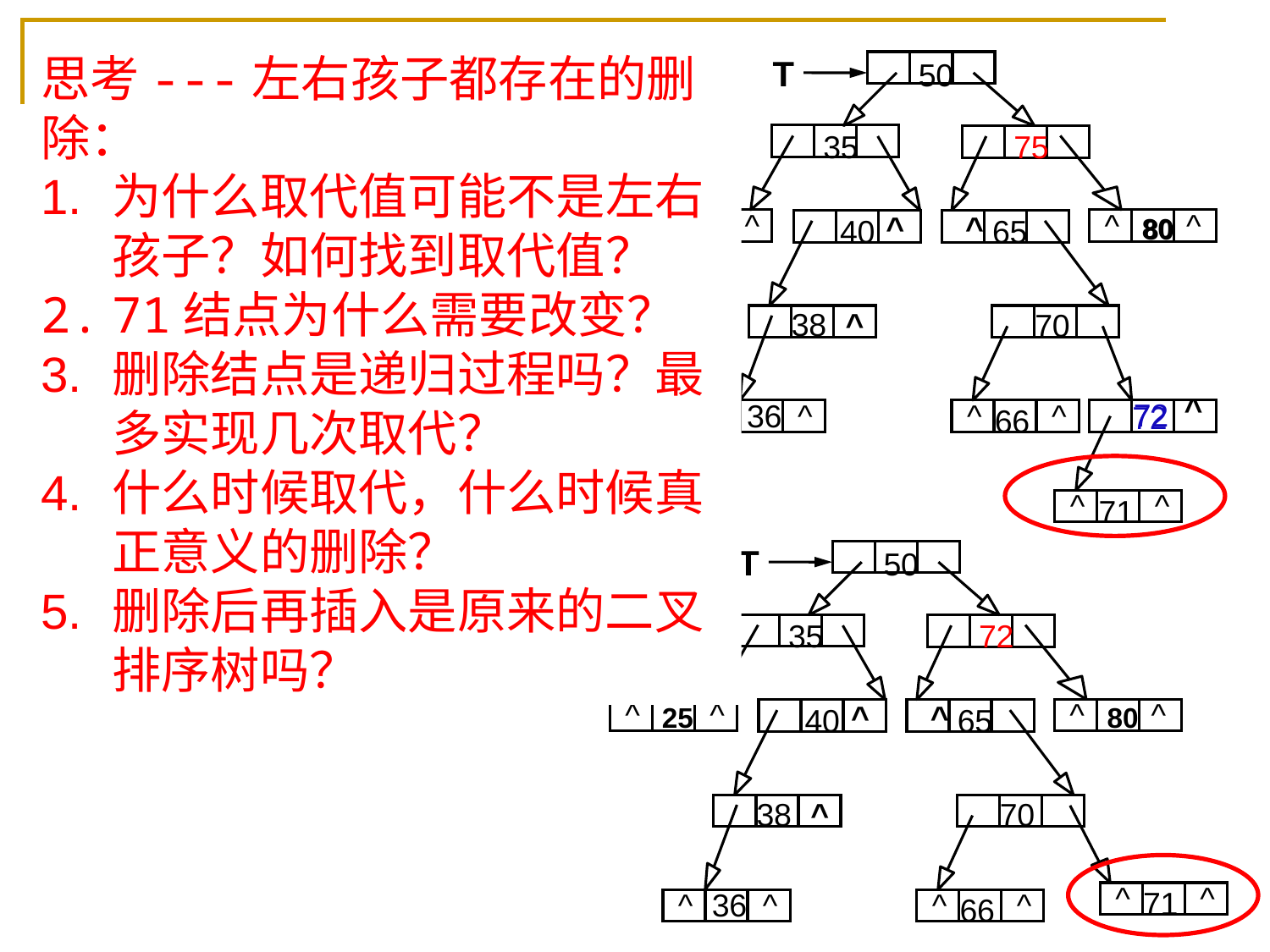

被删除结点的左、右子树都存在,则用被删除结点的右子树中值最小的结点(或被删除结点的左子树中值最大的结点)取代被删除结点.
思考---左右孩子都存在的删除：
为什么取代值可能不是左右孩子？如何找到取代值？
71结点为什么需要改变？
删除结点是递归过程吗？最多实现几次取代？
什么时候取代，什么时候真正意义的删除？
删除后再插入是原来的二叉排序树吗？

T

50

35
75

^
^
^
^

25
80
^
^

40
65

38
^

70

^
36
^
^
^
^
72
66

^
^
71

80
72

T

50

35
72

^
^
^
^

25
80
^
^

40
65

38
^

70

^
36
^
^
^
66

^
^
71